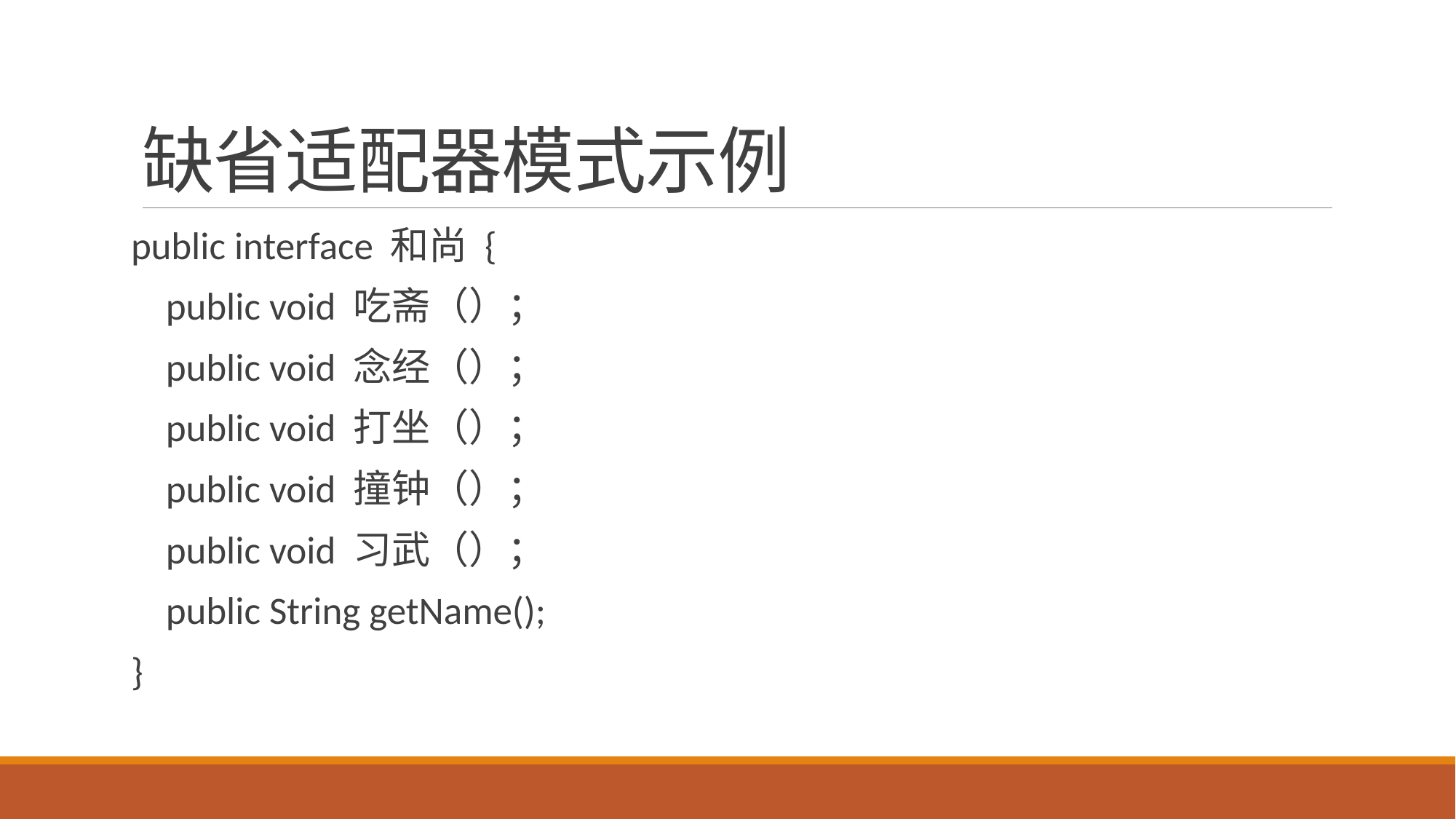

# 缺省适配器模式示例
public interface 和尚 {
    public void 吃斋（）；
    public void 念经（）；
    public void 打坐（）；
    public void 撞钟（）；
    public void 习武（）；
    public String getName();
}